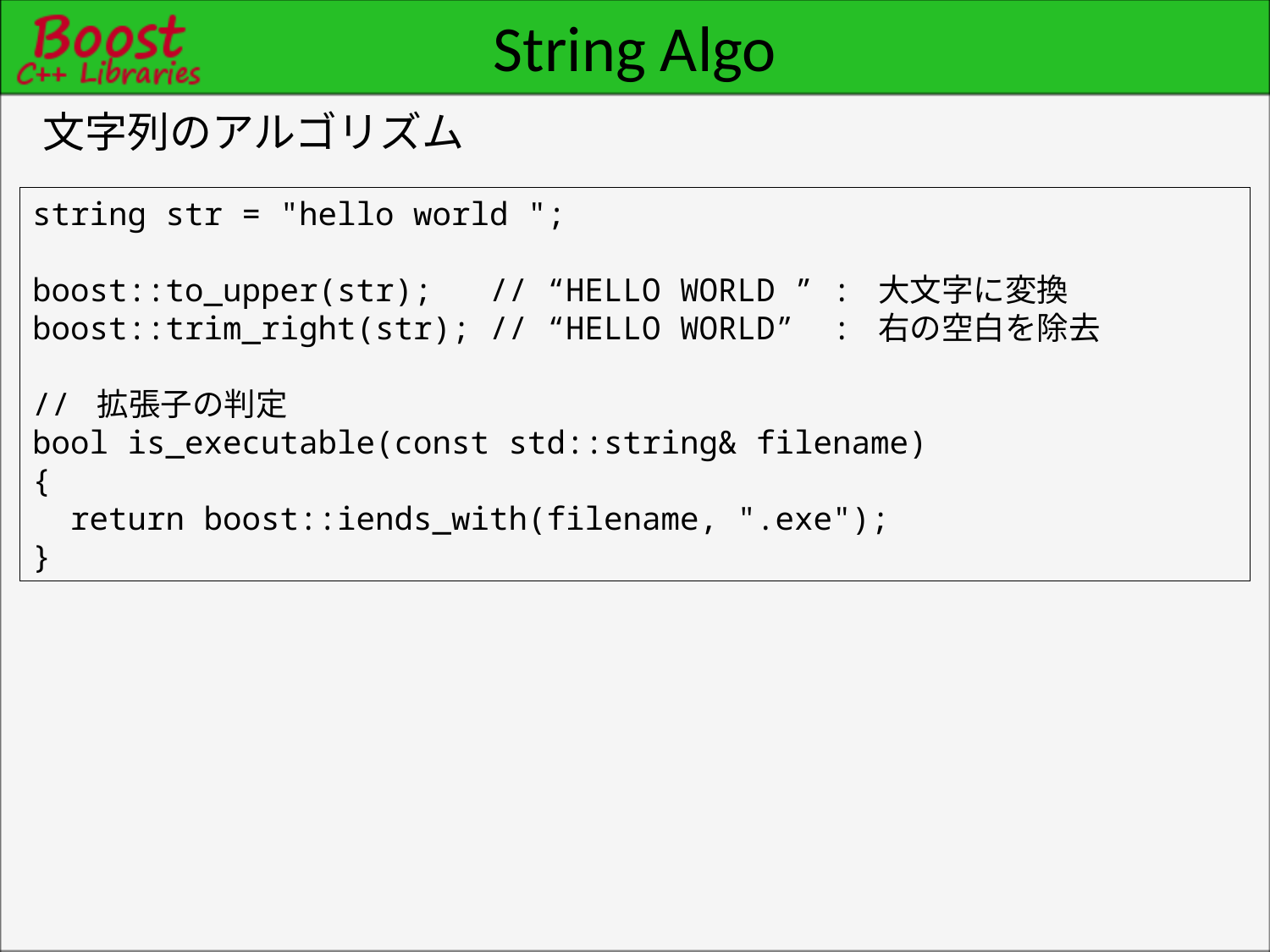

# String Algo
文字列のアルゴリズム
string str = "hello world ";

boost::to_upper(str);   // “HELLO WORLD ” : 大文字に変換
boost::trim_right(str); // “HELLO WORLD”  : 右の空白を除去

// 拡張子の判定
bool is_executable(const std::string& filename)
{
  return boost::iends_with(filename, ".exe");
}